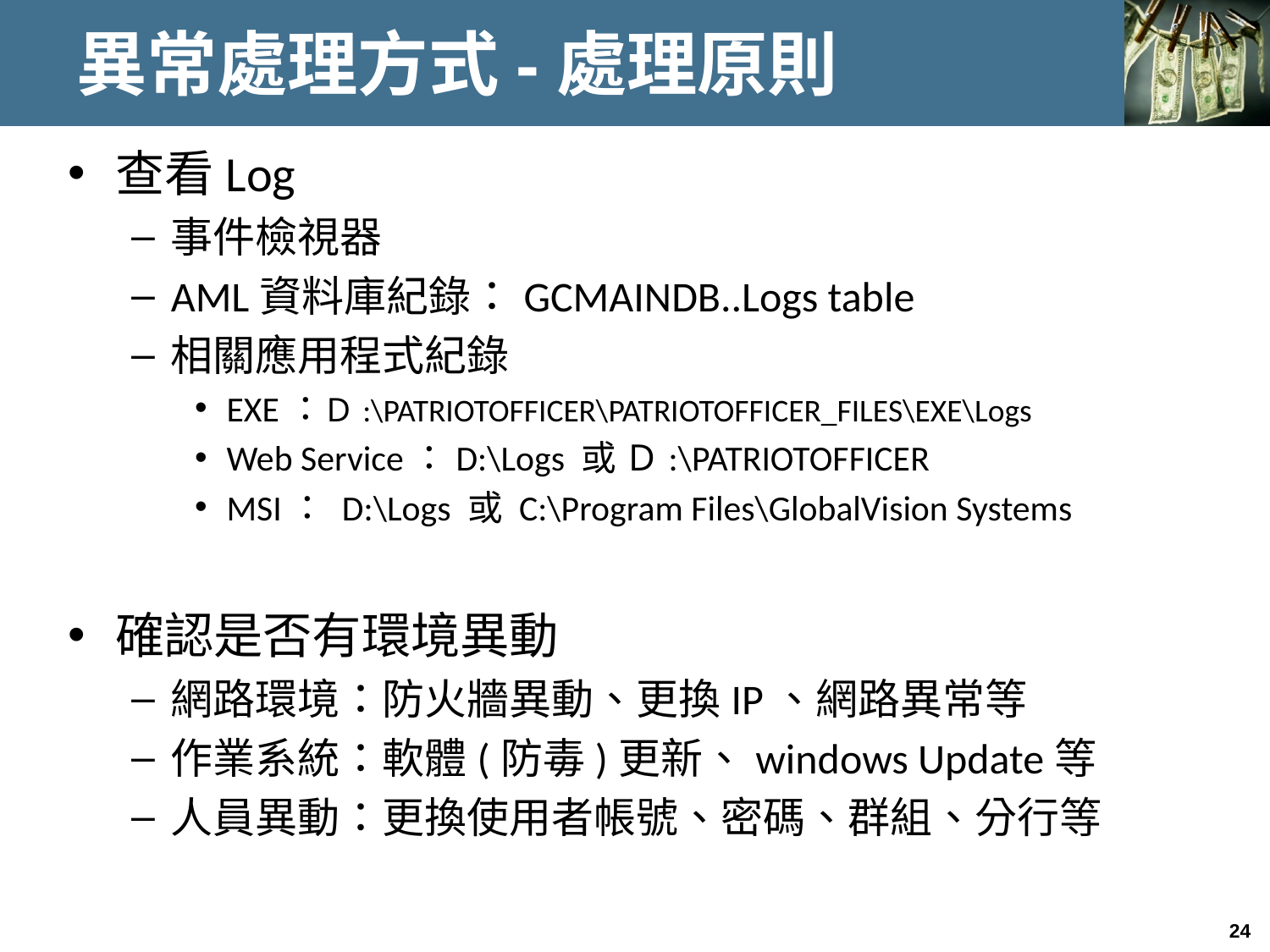

# 異常處理方式-處理原則
查看Log
事件檢視器
AML資料庫紀錄：GCMAINDB..Logs table
相關應用程式紀錄
EXE：Ｄ:\PATRIOTOFFICER\PATRIOTOFFICER_FILES\EXE\Logs
Web Service：D:\Logs 或 Ｄ:\PATRIOTOFFICER
MSI： D:\Logs 或 C:\Program Files\GlobalVision Systems

確認是否有環境異動
網路環境：防火牆異動、更換IP、網路異常等
作業系統：軟體(防毒)更新、windows Update等
人員異動：更換使用者帳號、密碼、群組、分行等

24